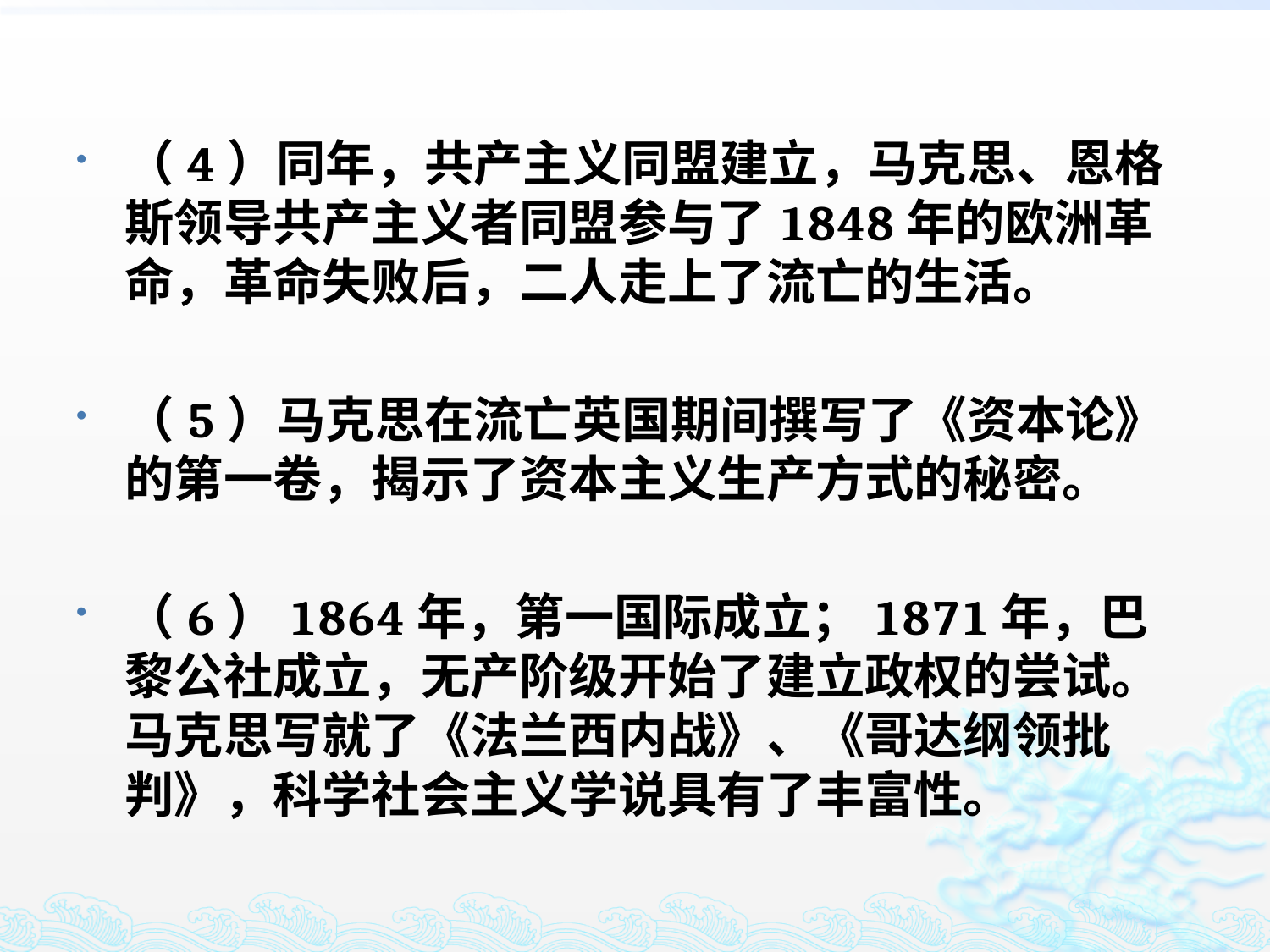

（4）同年，共产主义同盟建立，马克思、恩格斯领导共产主义者同盟参与了1848年的欧洲革命，革命失败后，二人走上了流亡的生活。

（5）马克思在流亡英国期间撰写了《资本论》的第一卷，揭示了资本主义生产方式的秘密。

（6）1864年，第一国际成立；1871年，巴黎公社成立，无产阶级开始了建立政权的尝试。马克思写就了《法兰西内战》、《哥达纲领批判》，科学社会主义学说具有了丰富性。